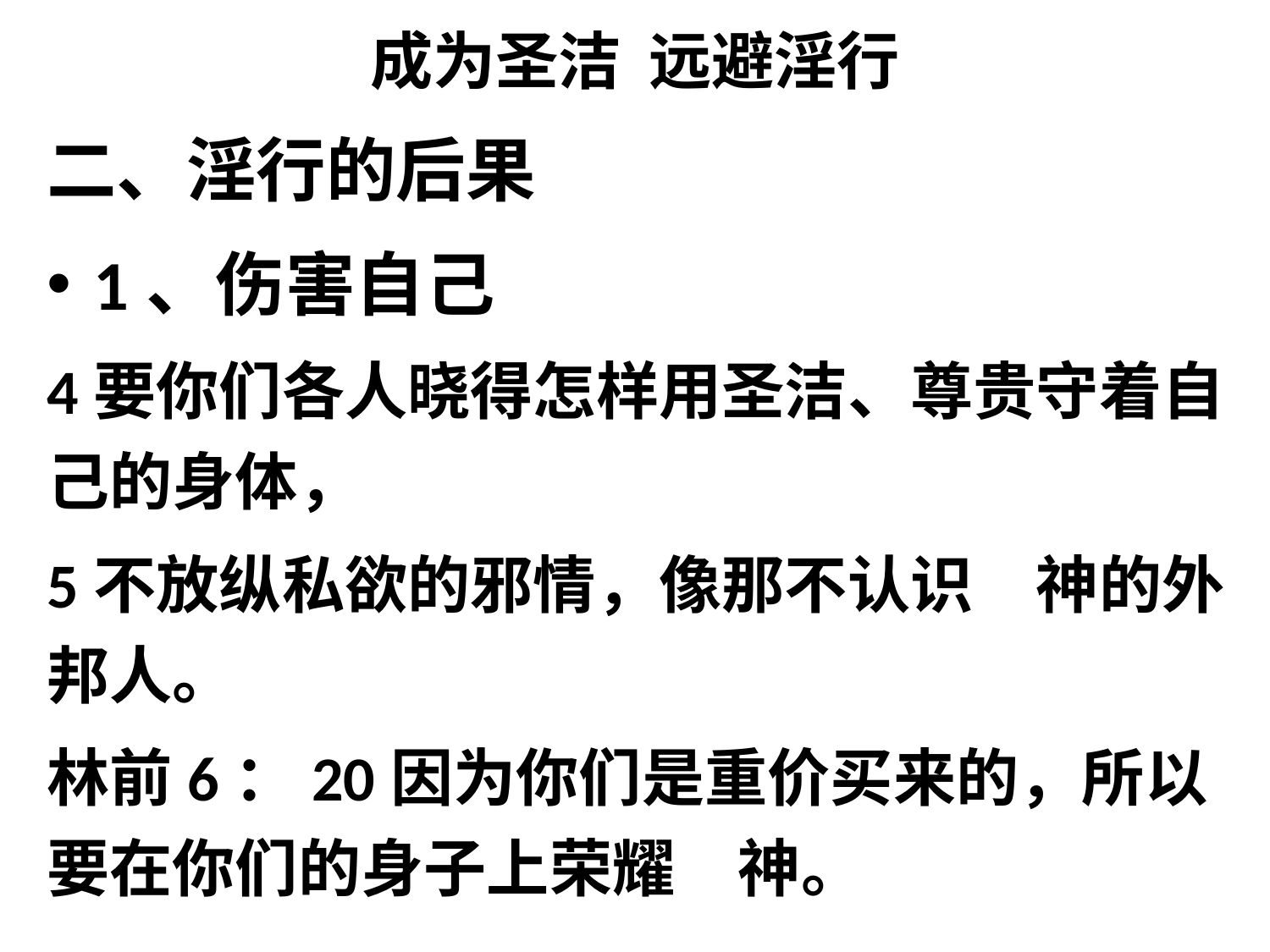

# 成为圣洁  远避淫行
二、淫行的后果
1、伤害自己
4要你们各人晓得怎样用圣洁、尊贵守着自己的身体，
5不放纵私欲的邪情，像那不认识　神的外邦人。
林前6：20因为你们是重价买来的，所以要在你们的身子上荣耀　神。